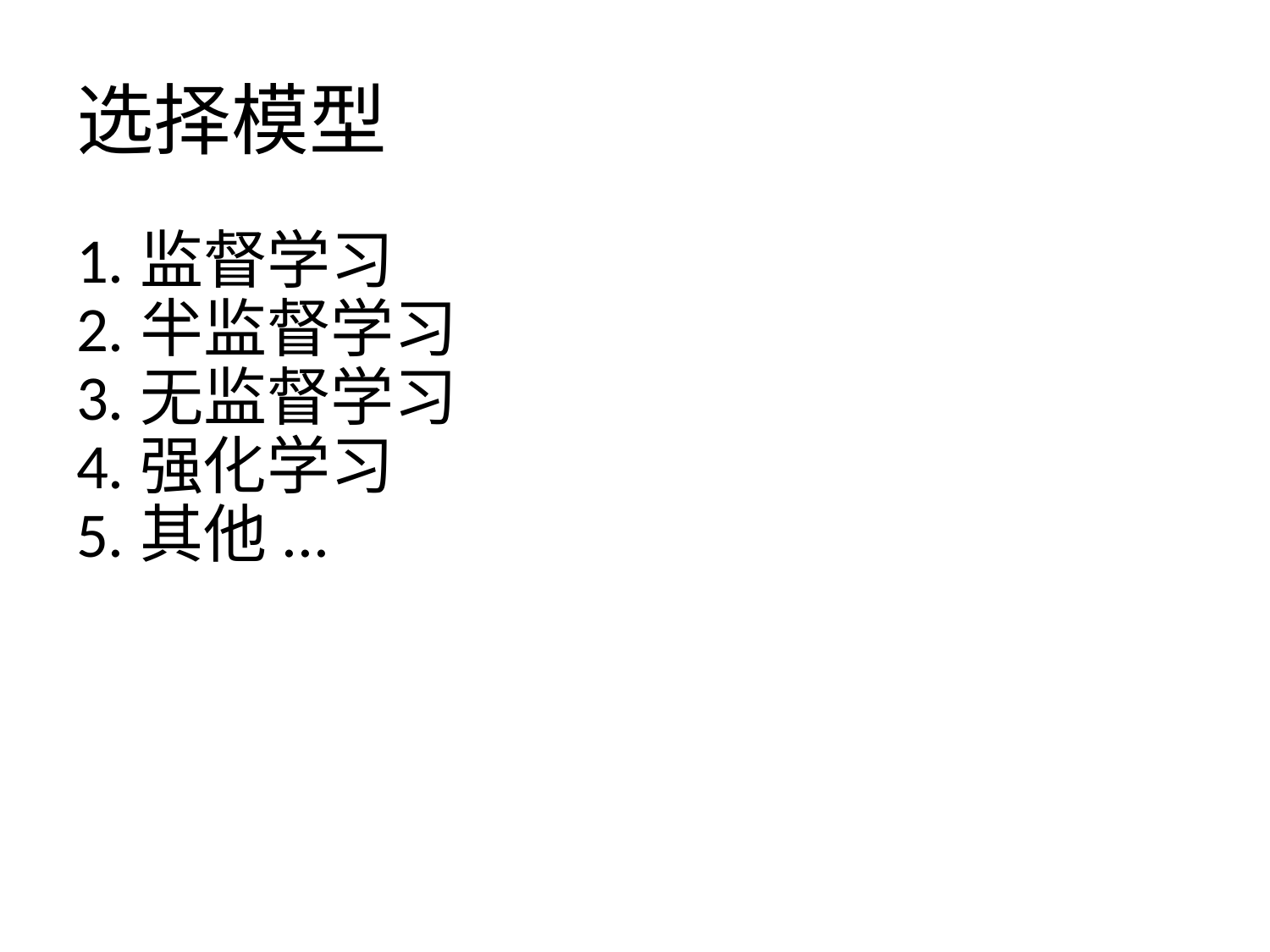

# 选择模型
1.监督学习
2.半监督学习
3.无监督学习
4.强化学习
5.其他...